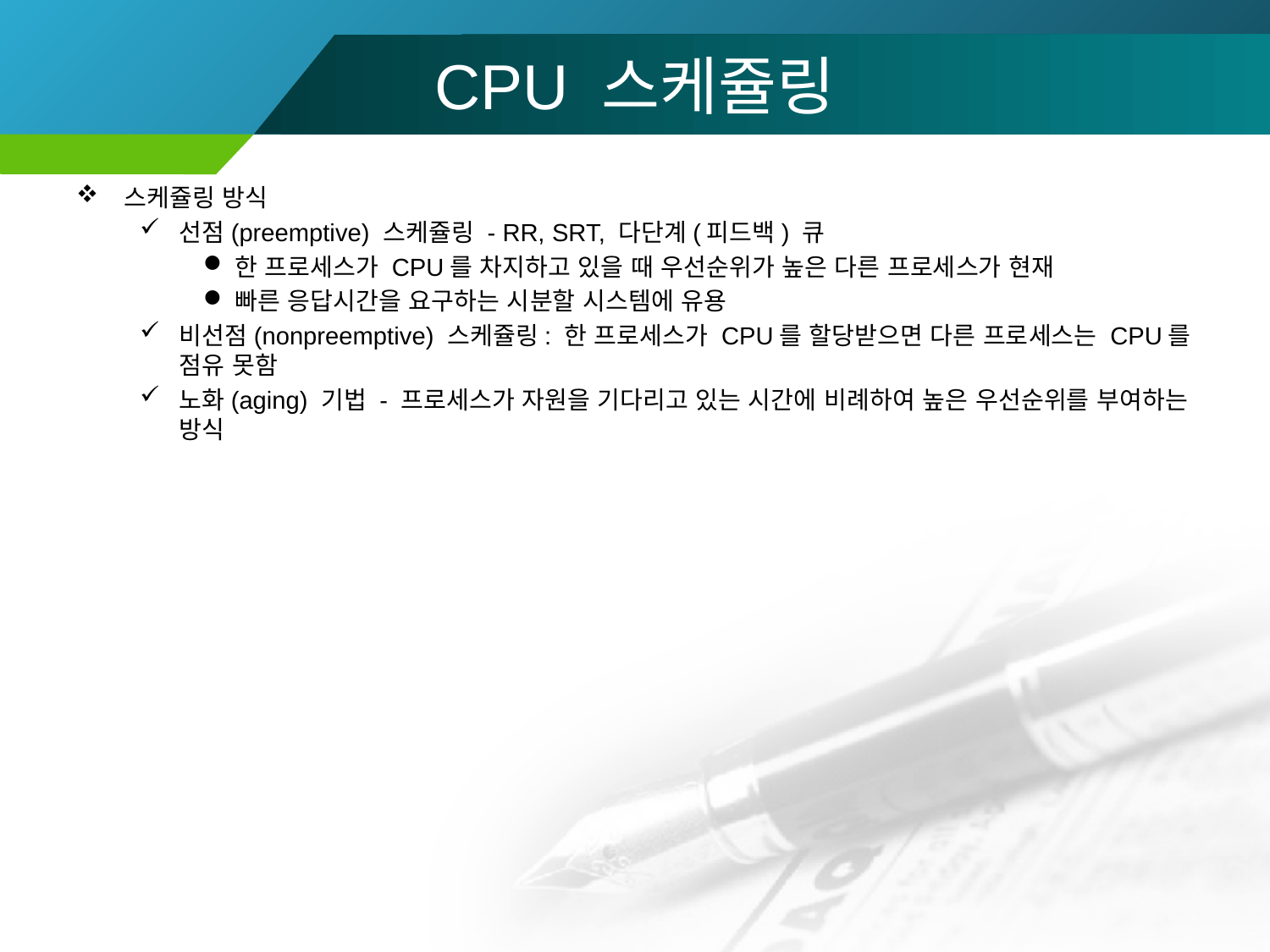

# CPU 스케쥴링
스케쥴링 방식
선점(preemptive) 스케쥴링 - RR, SRT, 다단계(피드백) 큐
한 프로세스가 CPU를 차지하고 있을 때 우선순위가 높은 다른 프로세스가 현재
빠른 응답시간을 요구하는 시분할 시스템에 유용
비선점(nonpreemptive) 스케쥴링: 한 프로세스가 CPU를 할당받으면 다른 프로세스는 CPU를 점유 못함
노화(aging) 기법 - 프로세스가 자원을 기다리고 있는 시간에 비례하여 높은 우선순위를 부여하는 방식